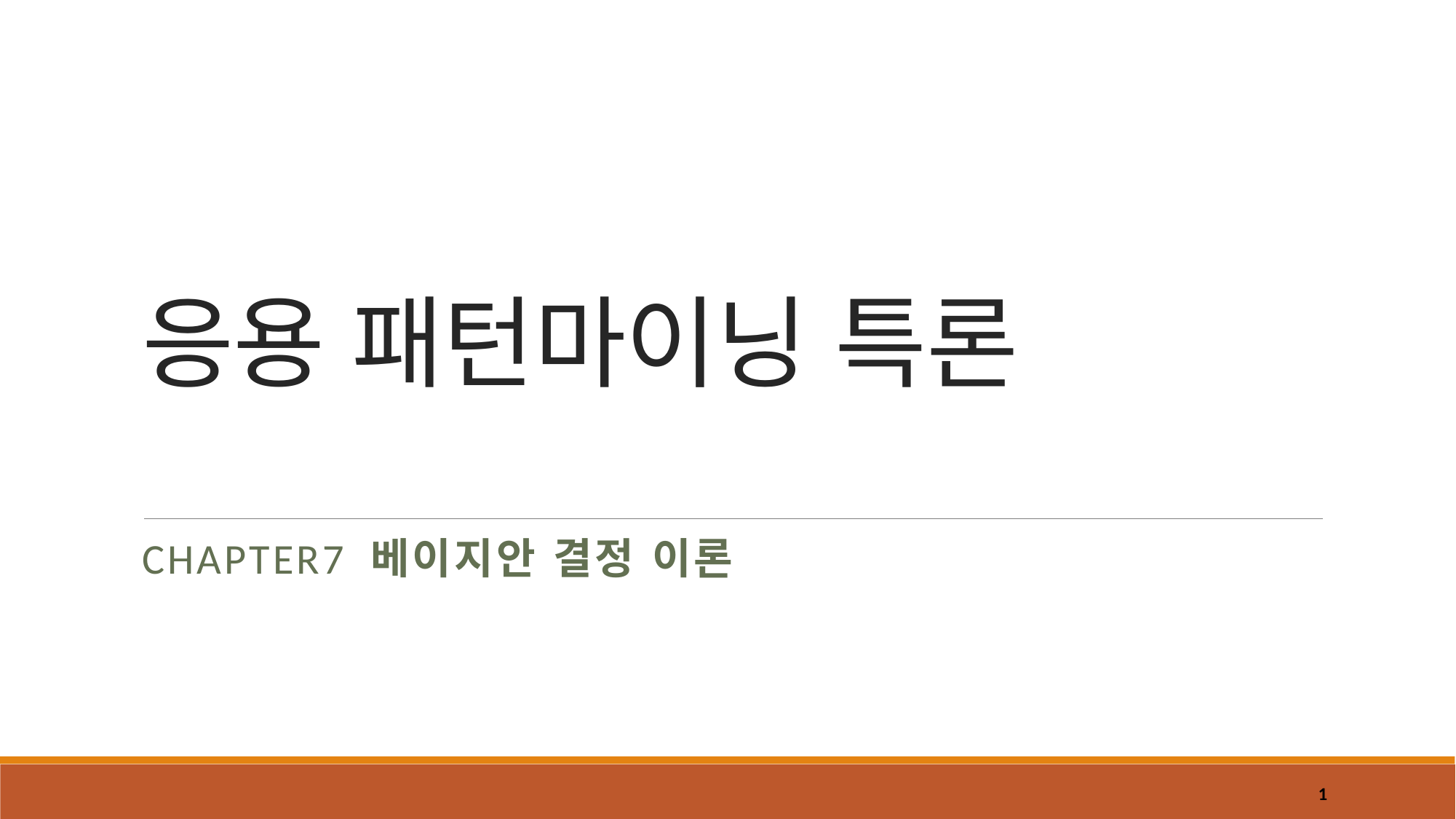

# 응용 패턴마이닝 특론
Chapter7 베이지안 결정 이론
1